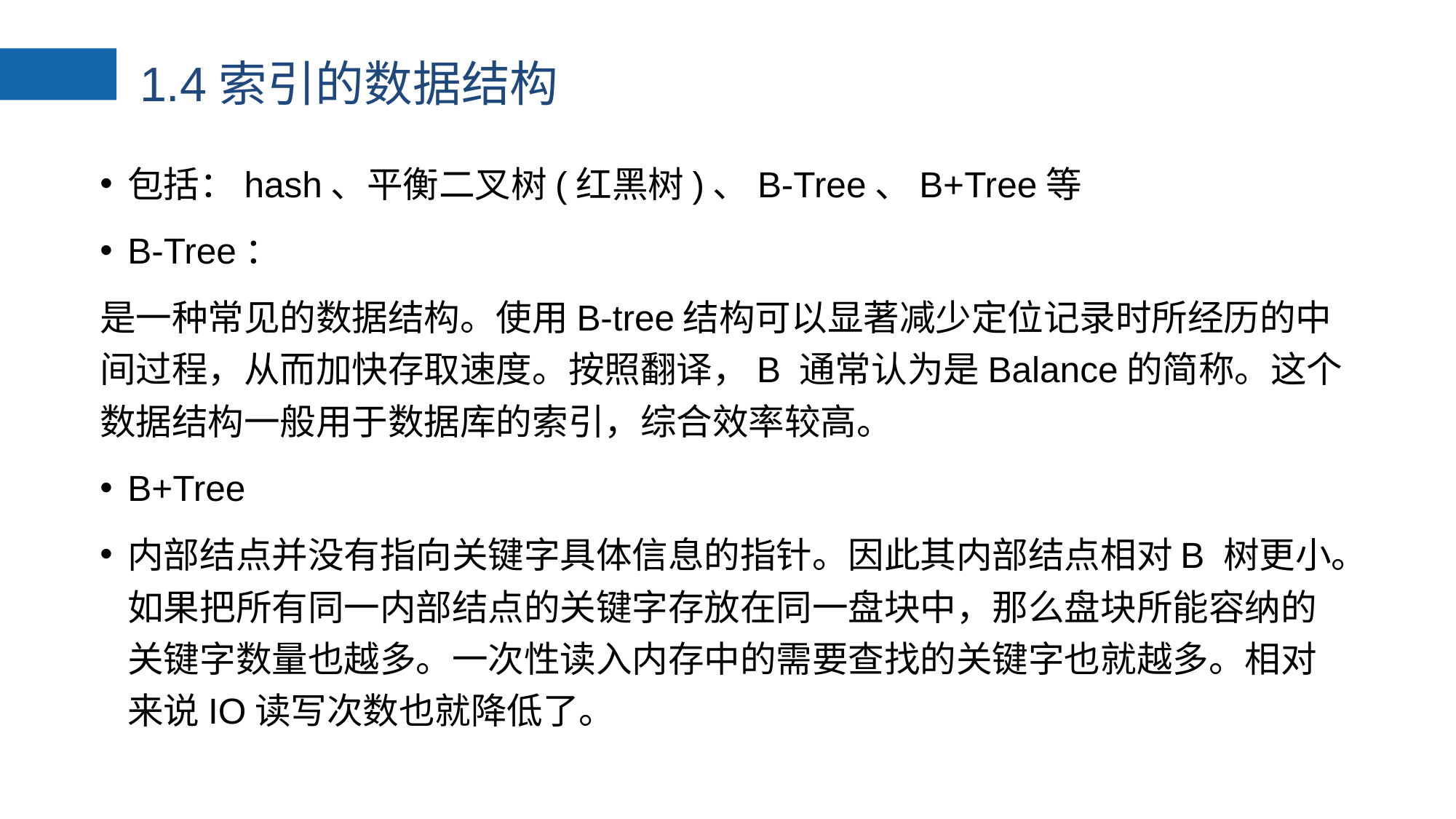

# 1.4索引的数据结构
包括：hash、平衡二叉树(红黑树)、B-Tree、B+Tree等
B-Tree：
是一种常见的数据结构。使用B-tree结构可以显著减少定位记录时所经历的中间过程，从而加快存取速度。按照翻译，B 通常认为是Balance的简称。这个数据结构一般用于数据库的索引，综合效率较高。
B+Tree
内部结点并没有指向关键字具体信息的指针。因此其内部结点相对B 树更小。如果把所有同一内部结点的关键字存放在同一盘块中，那么盘块所能容纳的关键字数量也越多。一次性读入内存中的需要查找的关键字也就越多。相对来说IO读写次数也就降低了。